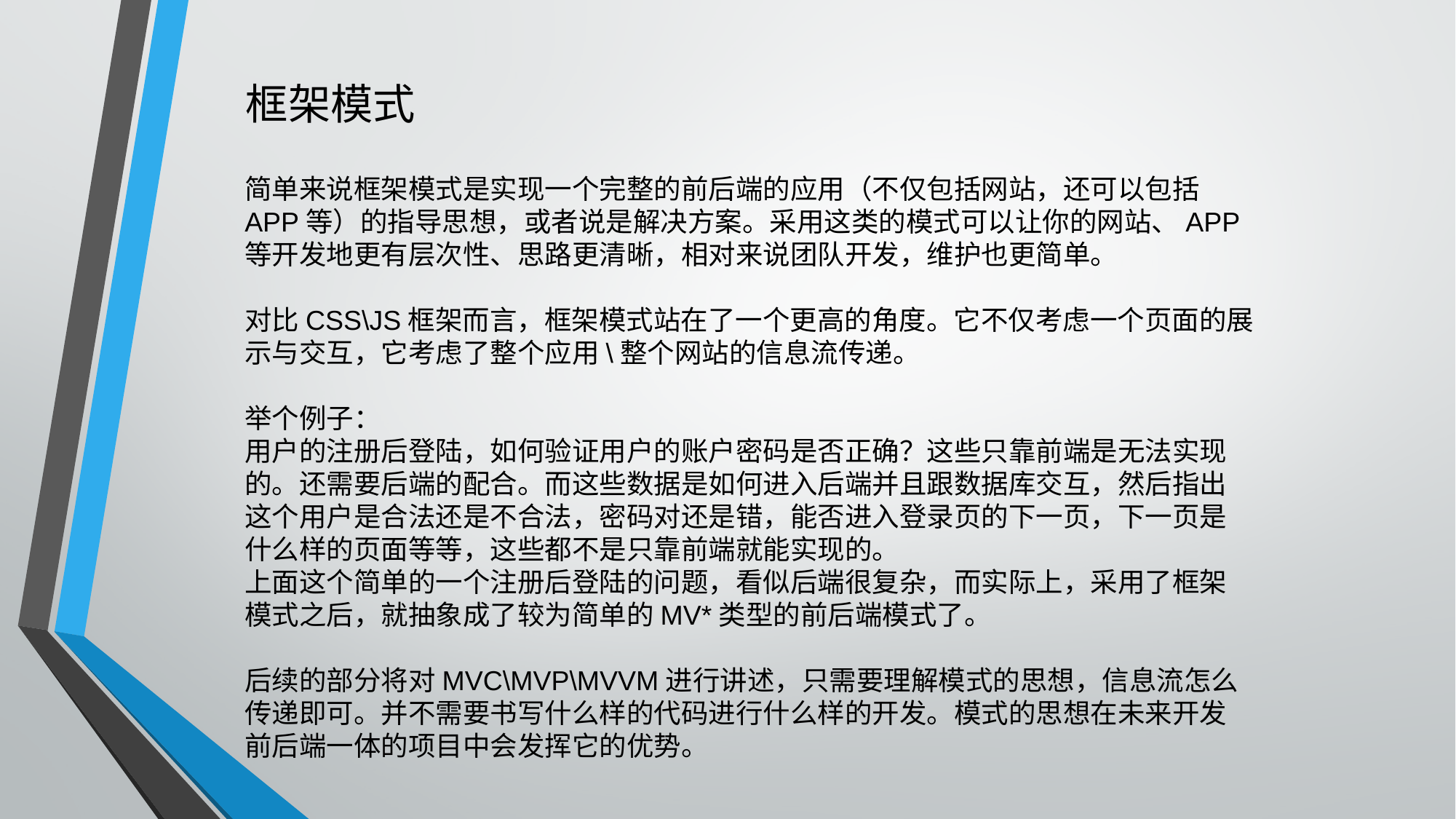

框架模式
简单来说框架模式是实现一个完整的前后端的应用（不仅包括网站，还可以包括APP等）的指导思想，或者说是解决方案。采用这类的模式可以让你的网站、APP等开发地更有层次性、思路更清晰，相对来说团队开发，维护也更简单。

对比CSS\JS框架而言，框架模式站在了一个更高的角度。它不仅考虑一个页面的展示与交互，它考虑了整个应用\整个网站的信息流传递。

举个例子：
用户的注册后登陆，如何验证用户的账户密码是否正确？这些只靠前端是无法实现的。还需要后端的配合。而这些数据是如何进入后端并且跟数据库交互，然后指出这个用户是合法还是不合法，密码对还是错，能否进入登录页的下一页，下一页是什么样的页面等等，这些都不是只靠前端就能实现的。
上面这个简单的一个注册后登陆的问题，看似后端很复杂，而实际上，采用了框架模式之后，就抽象成了较为简单的MV*类型的前后端模式了。

后续的部分将对MVC\MVP\MVVM进行讲述，只需要理解模式的思想，信息流怎么传递即可。并不需要书写什么样的代码进行什么样的开发。模式的思想在未来开发前后端一体的项目中会发挥它的优势。